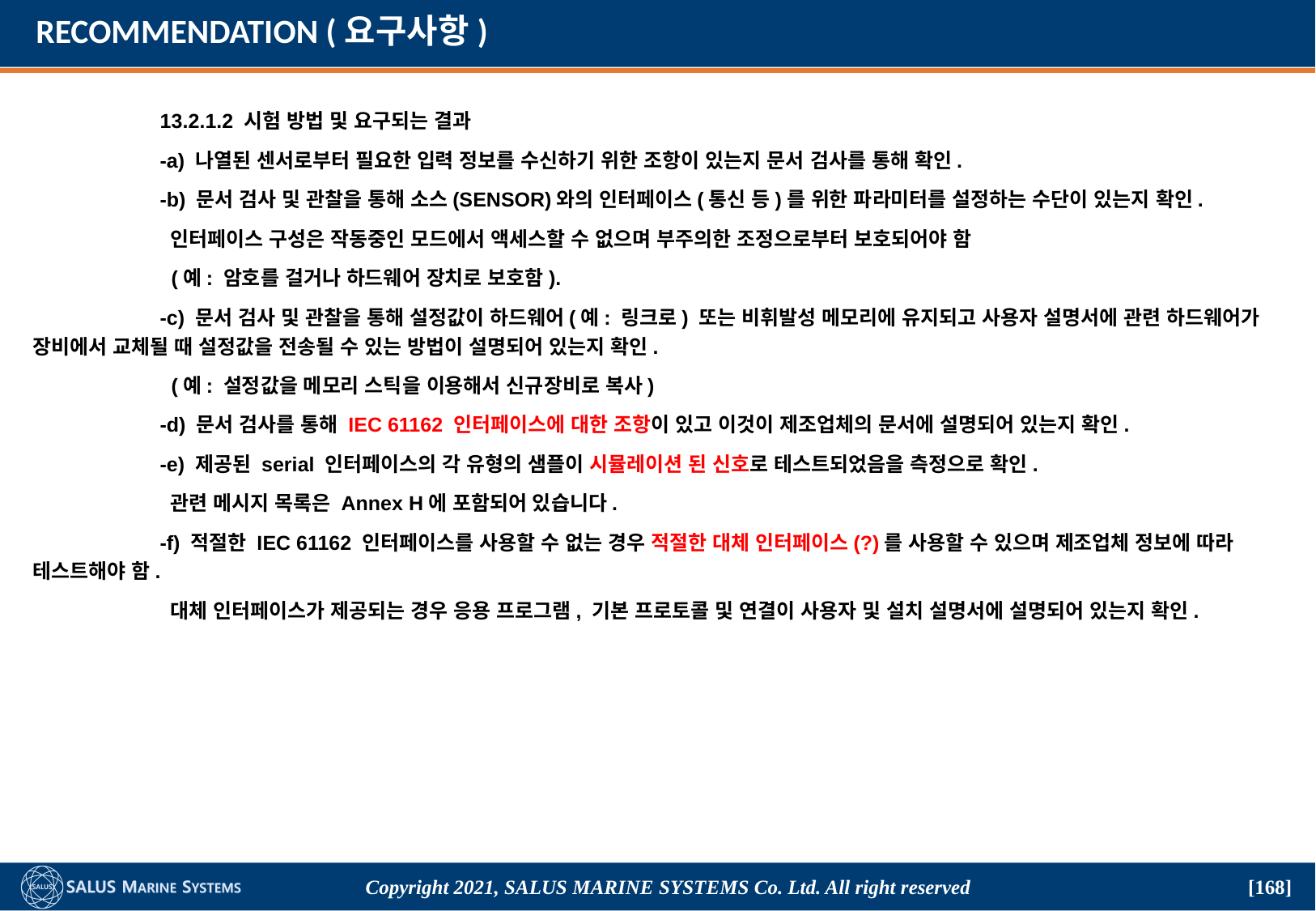

# RECOMMENDATION (요구사항)
	 13.2.1.2 시험 방법 및 요구되는 결과
	 -a) 나열된 센서로부터 필요한 입력 정보를 수신하기 위한 조항이 있는지 문서 검사를 통해 확인.
  	 -b) 문서 검사 및 관찰을 통해 소스(SENSOR)와의 인터페이스(통신 등)를 위한 파라미터를 설정하는 수단이 있는지 확인.
	  인터페이스 구성은 작동중인 모드에서 액세스할 수 없으며 부주의한 조정으로부터 보호되어야 함
	   (예: 암호를 걸거나 하드웨어 장치로 보호함).
	 -c) 문서 검사 및 관찰을 통해 설정값이 하드웨어(예: 링크로) 또는 비휘발성 메모리에 유지되고 사용자 설명서에 관련 하드웨어가 장비에서 교체될 때 설정값을 전송될 수 있는 방법이 설명되어 있는지 확인.
	   (예: 설정값을 메모리 스틱을 이용해서 신규장비로 복사)
	 -d) 문서 검사를 통해 IEC 61162 인터페이스에 대한 조항이 있고 이것이 제조업체의 문서에 설명되어 있는지 확인.
 	 -e) 제공된 serial 인터페이스의 각 유형의 샘플이 시뮬레이션 된 신호로 테스트되었음을 ​​측정으로 확인.
	  관련 메시지 목록은 Annex H에 포함되어 있습니다.
	 -f) 적절한 IEC 61162 인터페이스를 사용할 수 없는 경우 적절한 대체 인터페이스(?)를 사용할 수 있으며 제조업체 정보에 따라 테스트해야 함.
	  대체 인터페이스가 제공되는 경우 응용 프로그램, 기본 프로토콜 및 연결이 사용자 및 설치 설명서에 설명되어 있는지 확인.
Copyright 2021, SALUS Marine Systems Co. Ltd. All right reserved
[168]